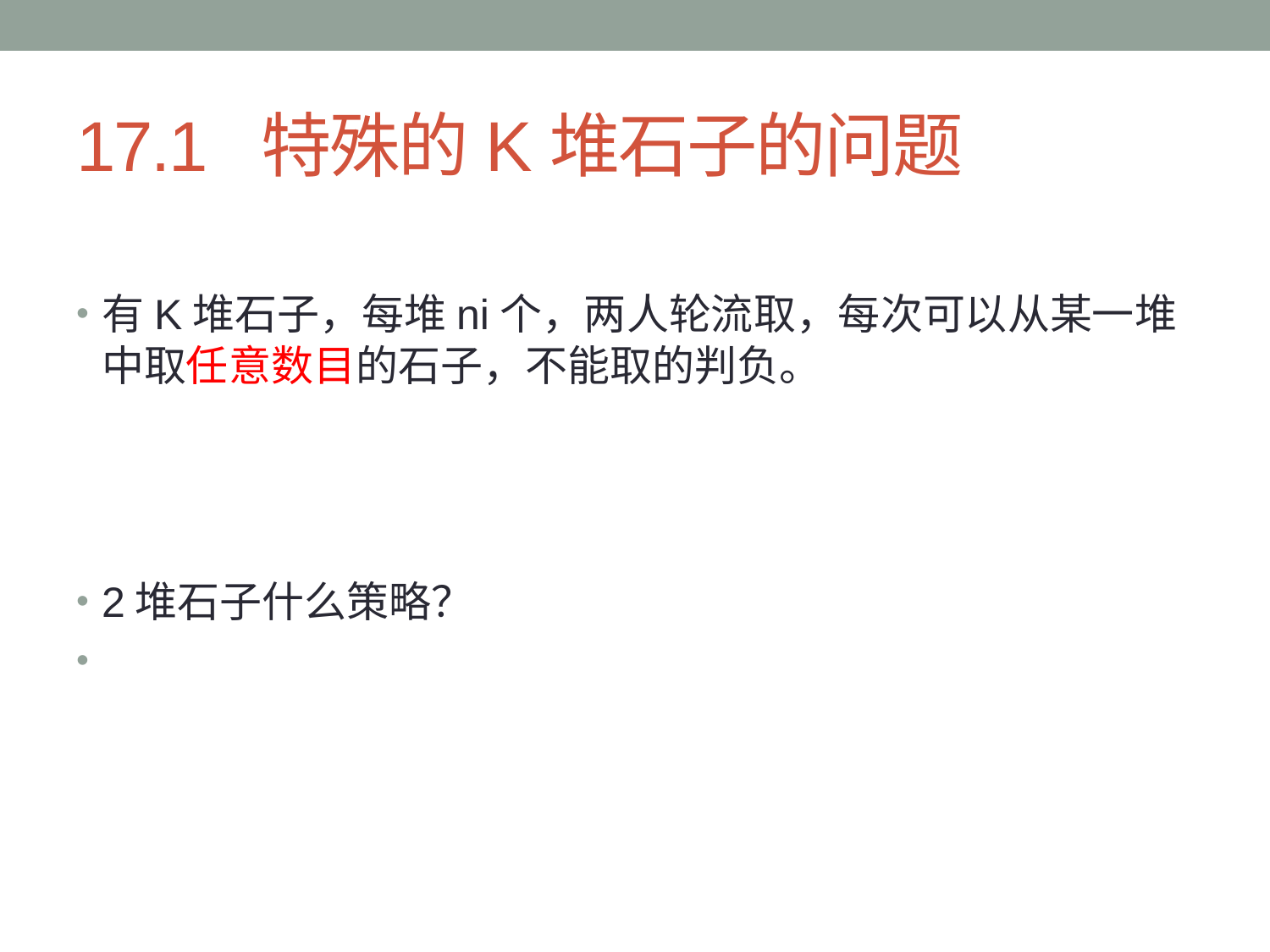

# 17.1  特殊的K堆石子的问题

有K堆石子，每堆ni个，两人轮流取，每次可以从某一堆中取任意数目的石子，不能取的判负。

2堆石子什么策略？